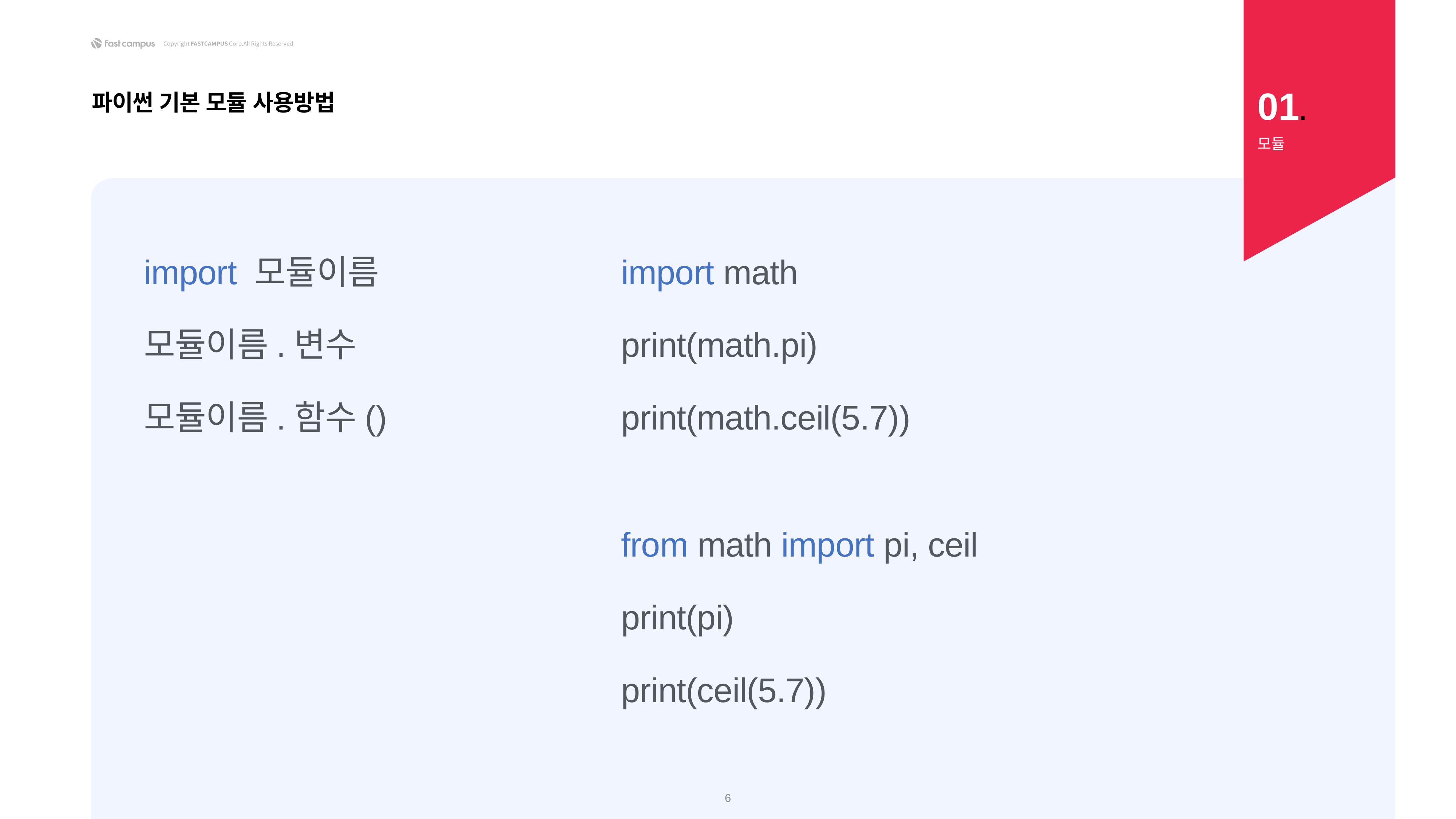

01.
파이썬 기본 모듈 사용방법
모듈
import 모듈이름
모듈이름.변수
모듈이름.함수()
import math
print(math.pi)
print(math.ceil(5.7))
from math import pi, ceil
print(pi)
print(ceil(5.7))
6